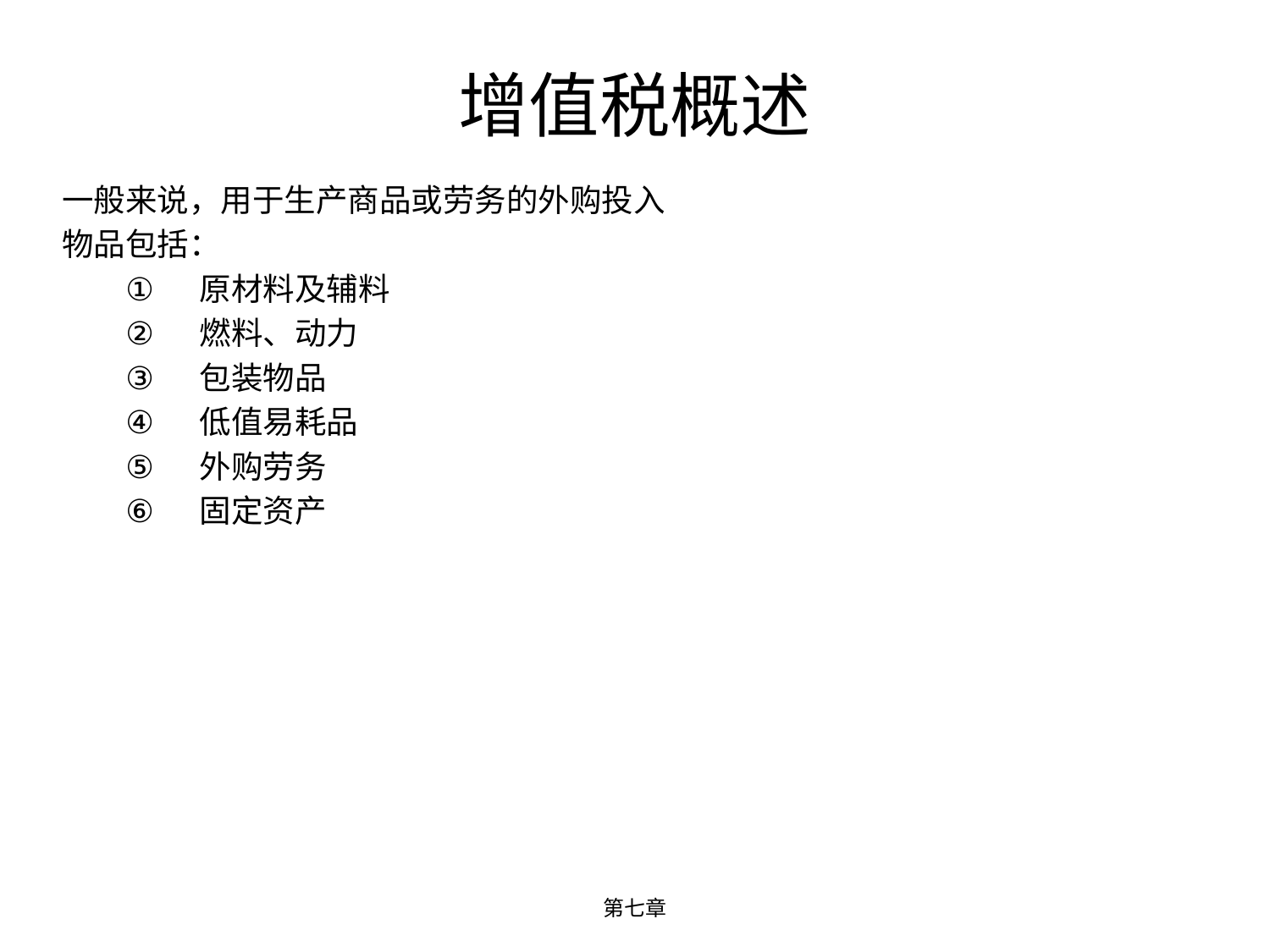

# 增值税概述
一般来说，用于生产商品或劳务的外购投入
物品包括：
原材料及辅料
燃料、动力
包装物品
低值易耗品
外购劳务
固定资产

第七章
5